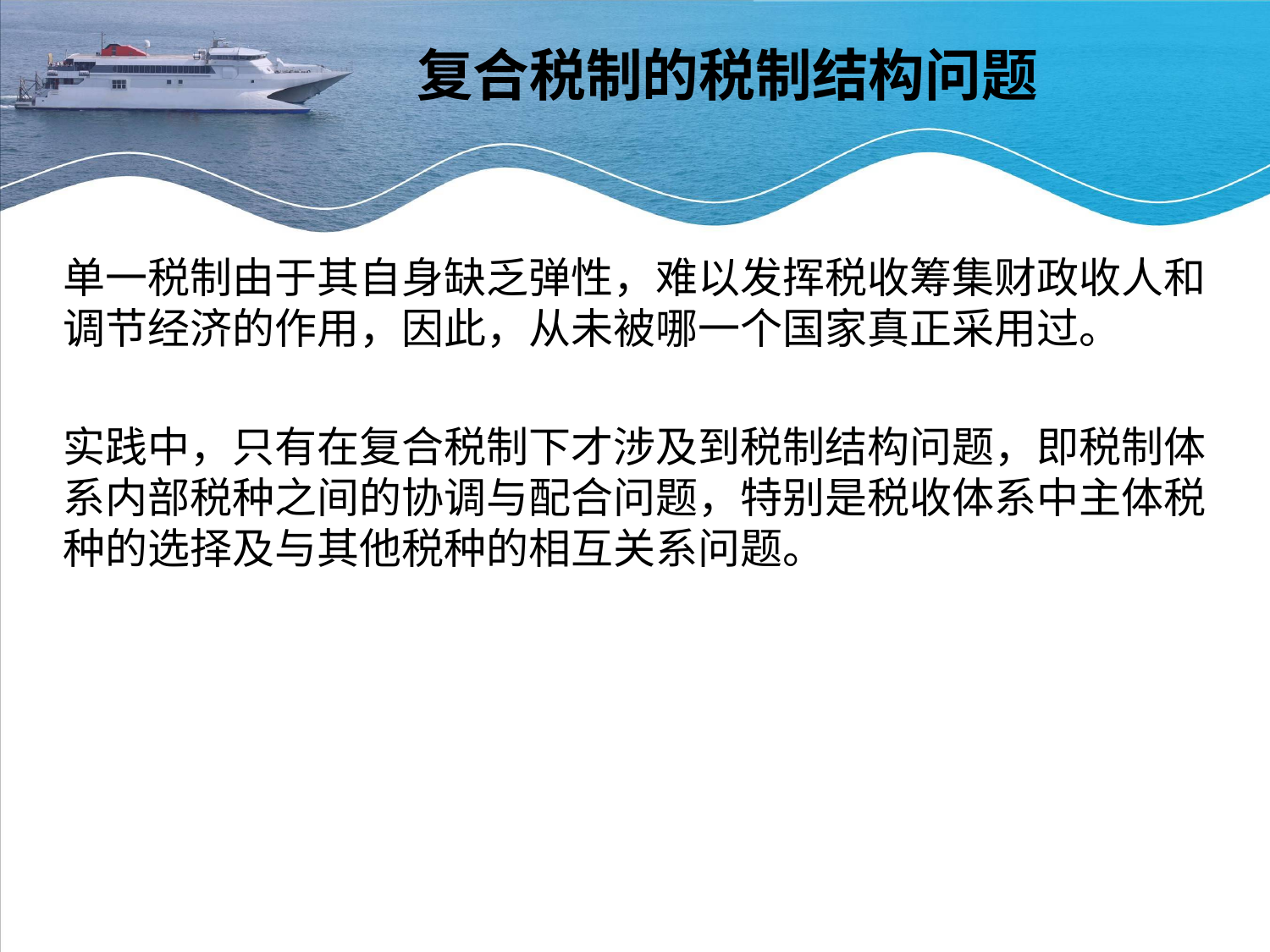

# 复合税制的税制结构问题
单一税制由于其自身缺乏弹性，难以发挥税收筹集财政收人和调节经济的作用，因此，从未被哪一个国家真正采用过。

实践中，只有在复合税制下才涉及到税制结构问题，即税制体系内部税种之间的协调与配合问题，特别是税收体系中主体税种的选择及与其他税种的相互关系问题。